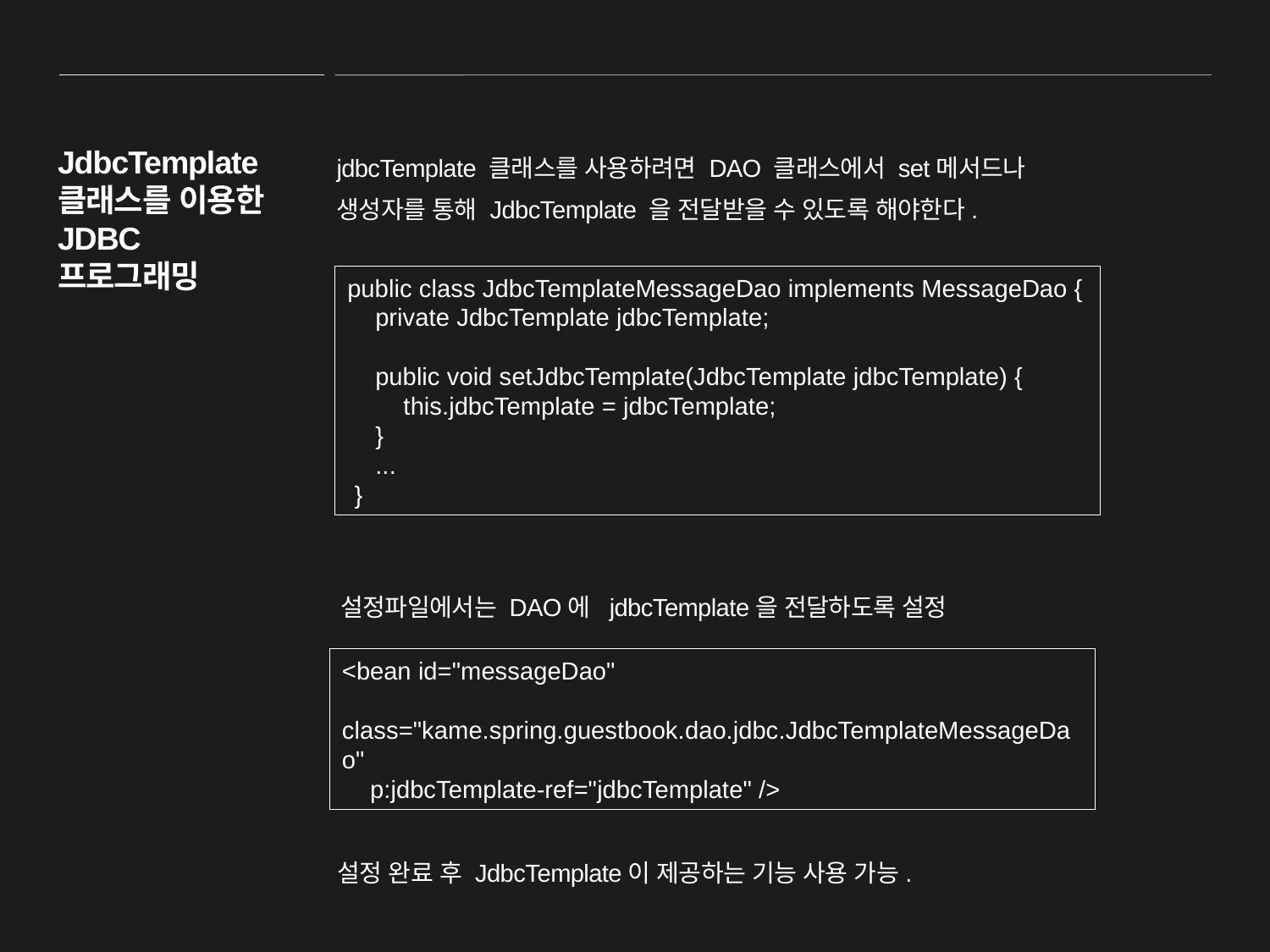

jdbcTemplate 클래스를 사용하려면 DAO 클래스에서 set메서드나 생성자를 통해 JdbcTemplate 을 전달받을 수 있도록 해야한다.
JdbcTemplate 클래스를 이용한 JDBC 프로그래밍
public class JdbcTemplateMessageDao implements MessageDao {
    private JdbcTemplate jdbcTemplate;

    public void setJdbcTemplate(JdbcTemplate jdbcTemplate) {
        this.jdbcTemplate = jdbcTemplate;
    }
    ...
 }
설정파일에서는 DAO에  jdbcTemplate을 전달하도록 설정
<bean id="messageDao"
    class="kame.spring.guestbook.dao.jdbc.JdbcTemplateMessageDao"
    p:jdbcTemplate-ref="jdbcTemplate" />
설정 완료 후 JdbcTemplate이 제공하는 기능 사용 가능.